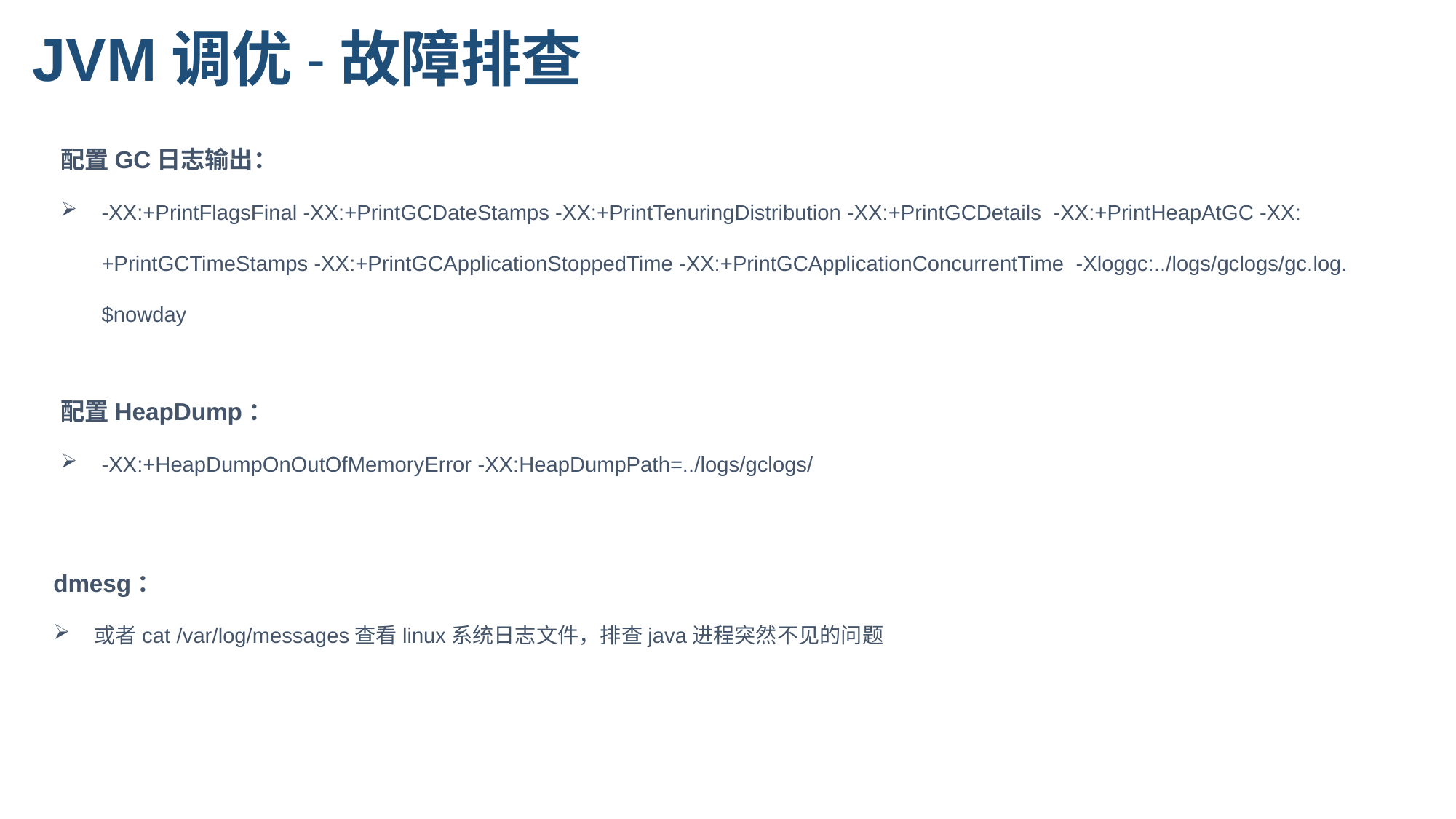

# JVM调优-故障排查
配置GC日志输出：
-XX:+PrintFlagsFinal -XX:+PrintGCDateStamps -XX:+PrintTenuringDistribution -XX:+PrintGCDetails  -XX:+PrintHeapAtGC -XX:+PrintGCTimeStamps -XX:+PrintGCApplicationStoppedTime -XX:+PrintGCApplicationConcurrentTime  -Xloggc:../logs/gclogs/gc.log.$nowday
配置HeapDump：
-XX:+HeapDumpOnOutOfMemoryError -XX:HeapDumpPath=../logs/gclogs/

dmesg：
或者cat /var/log/messages查看linux系统日志文件，排查java进程突然不见的问题